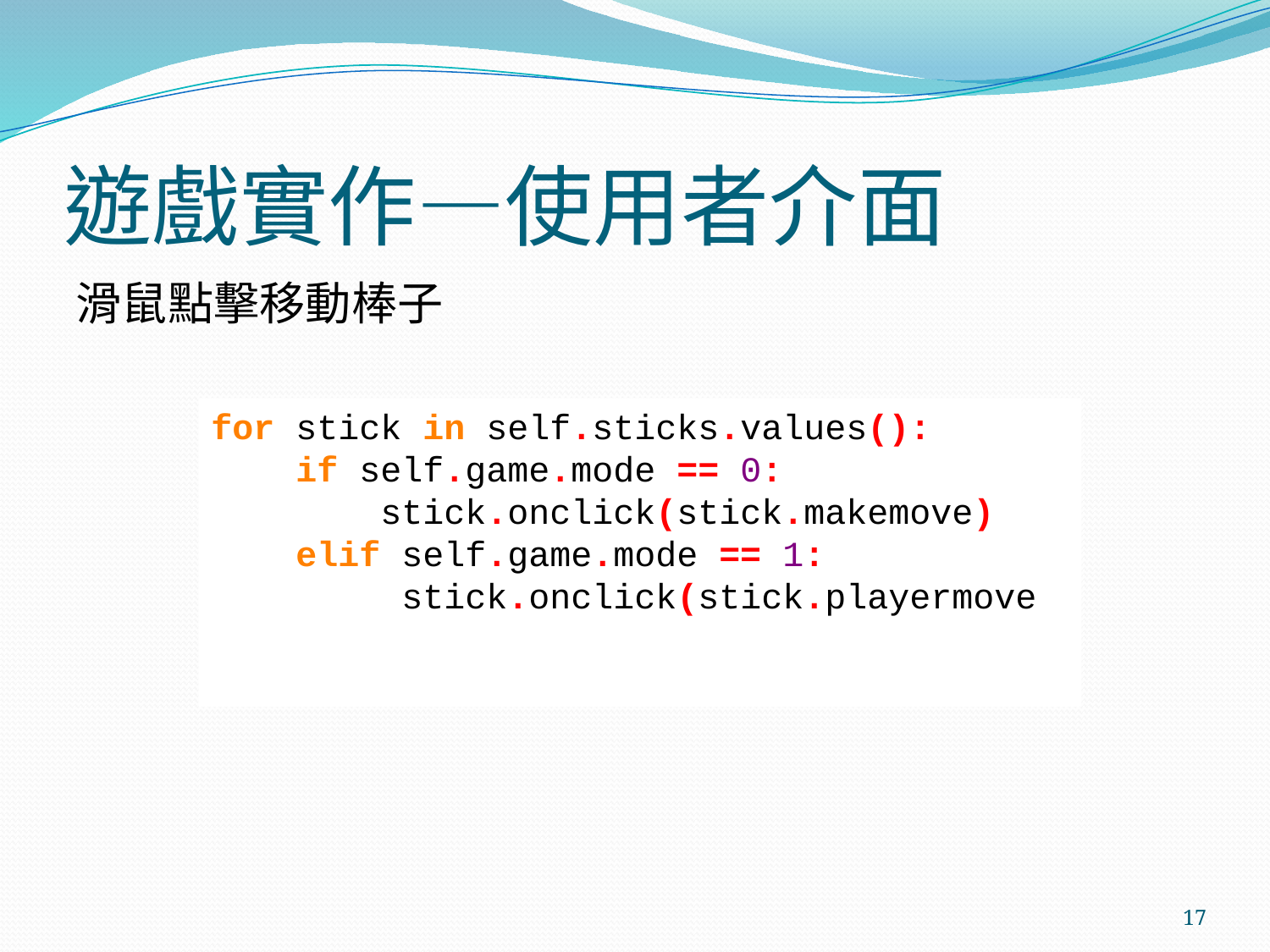

# 遊戲實作—使用者介面
滑鼠點擊移動棒子
for stick in self.sticks.values():
    if self.game.mode == 0:
        stick.onclick(stick.makemove)
    elif self.game.mode == 1:
   	   stick.onclick(stick.playermove

17